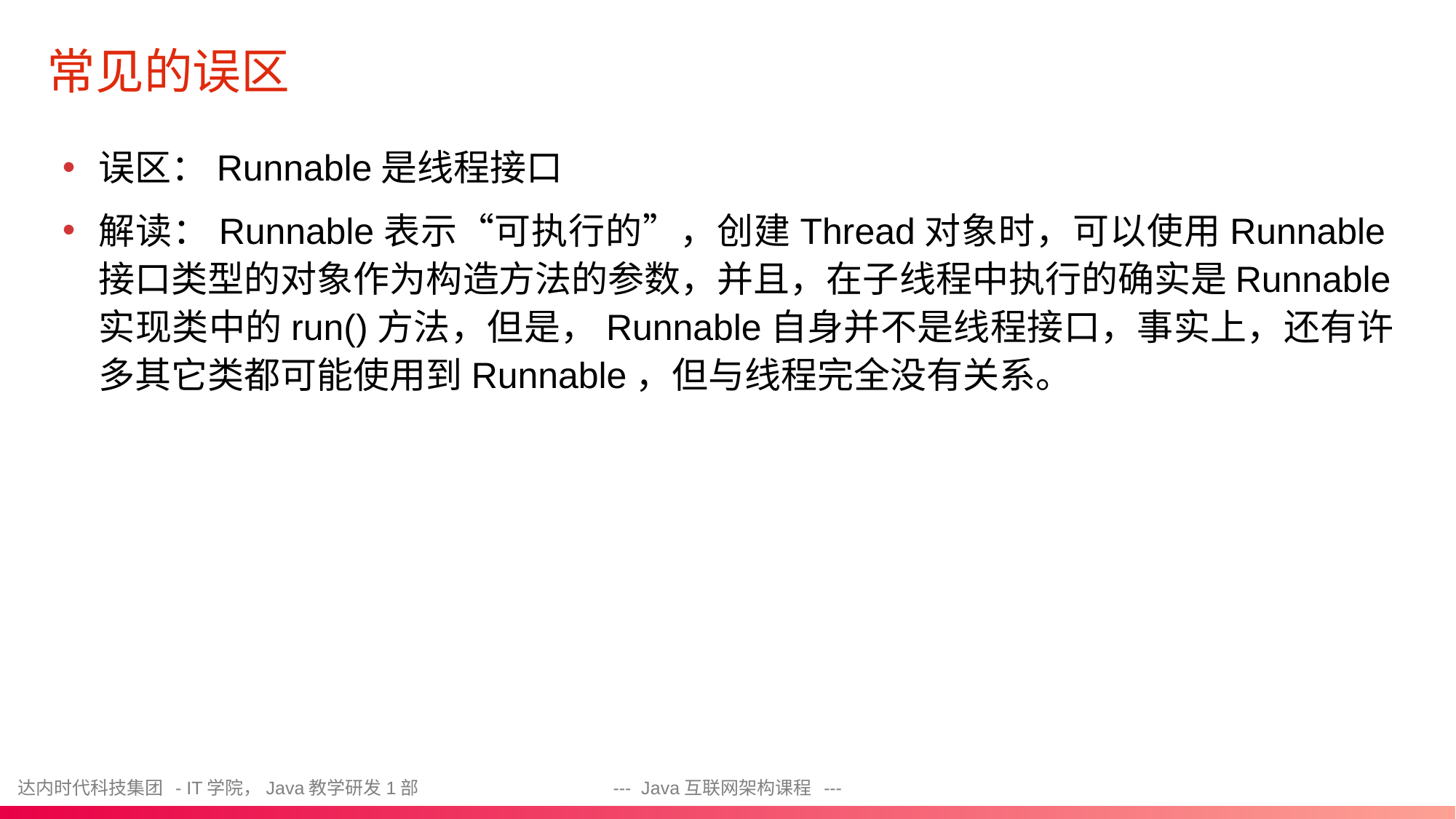

# 常见的误区
误区：Runnable是线程接口
解读：Runnable表示“可执行的”，创建Thread对象时，可以使用Runnable接口类型的对象作为构造方法的参数，并且，在子线程中执行的确实是Runnable实现类中的run()方法，但是，Runnable自身并不是线程接口，事实上，还有许多其它类都可能使用到Runnable，但与线程完全没有关系。